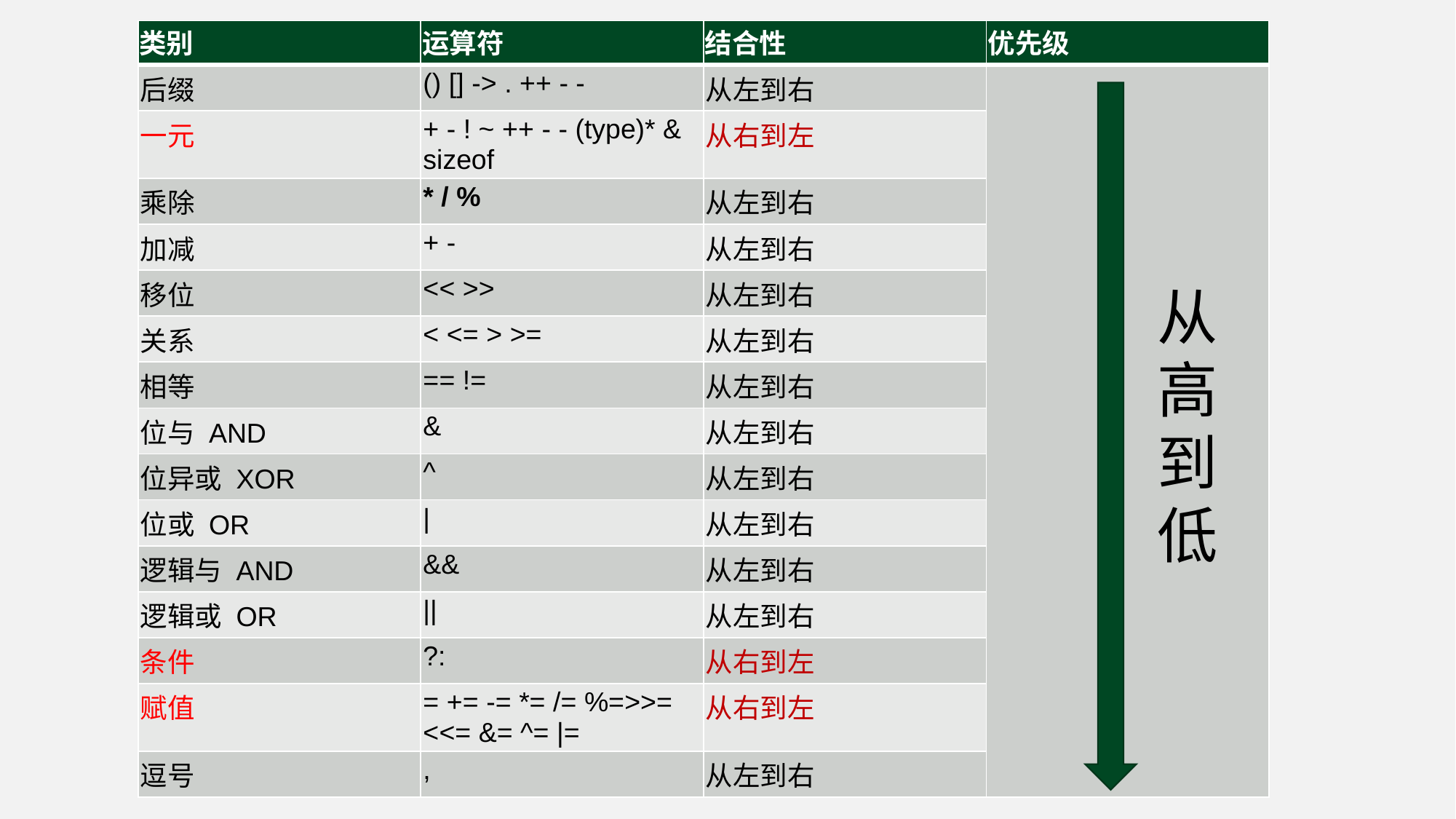

| 类别 | 运算符 | 结合性 | 优先级 |
| --- | --- | --- | --- |
| 后缀 | () [] -> . ++ - - | 从左到右 |  |
| 一元 | + - ! ~ ++ - - (type)\* & sizeof | 从右到左 |  |
| 乘除 | \* / % | 从左到右 |  |
| 加减 | + - | 从左到右 |  |
| 移位 | << >> | 从左到右 |  |
| 关系 | < <= > >= | 从左到右 |  |
| 相等 | == != | 从左到右 |  |
| 位与 AND | & | 从左到右 |  |
| 位异或 XOR | ^ | 从左到右 |  |
| 位或 OR | | | 从左到右 |  |
| 逻辑与 AND | && | 从左到右 |  |
| 逻辑或 OR | || | 从左到右 |  |
| 条件 | ?: | 从右到左 |  |
| 赋值 | = += -= \*= /= %=>>= <<= &= ^= |= | 从右到左 |  |
| 逗号 | , | 从左到右 |  |

从高到低